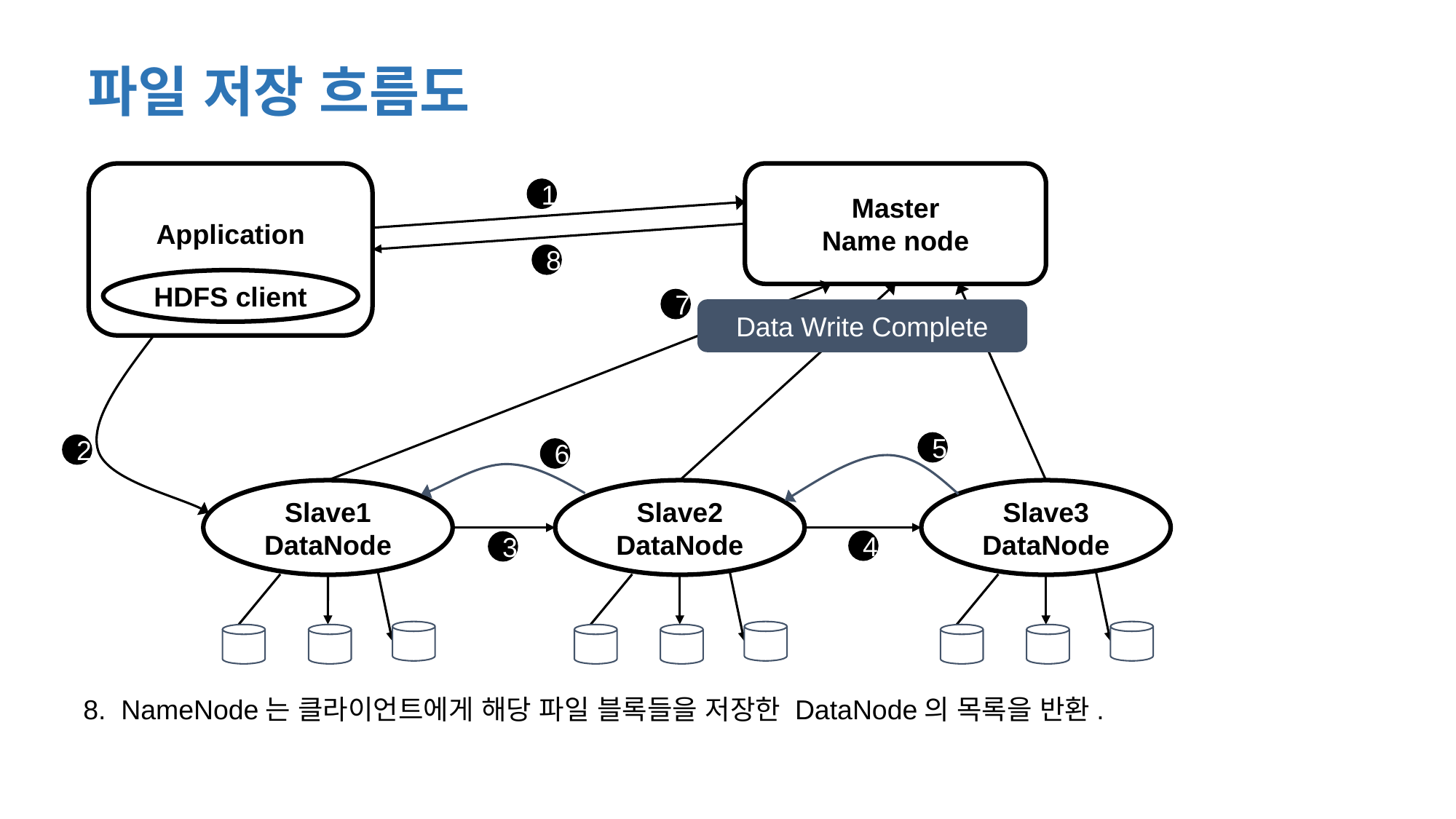

파일 저장 흐름도
Application

Master
Name node
1
8
HDFS client
7
Data Write Complete

5
2
6

Slave1
DataNode
Slave2
DataNode
Slave3
DataNode
4
3

8.  NameNode는 클라이언트에게 해당 파일 블록들을 저장한 DataNode의 목록을 반환.